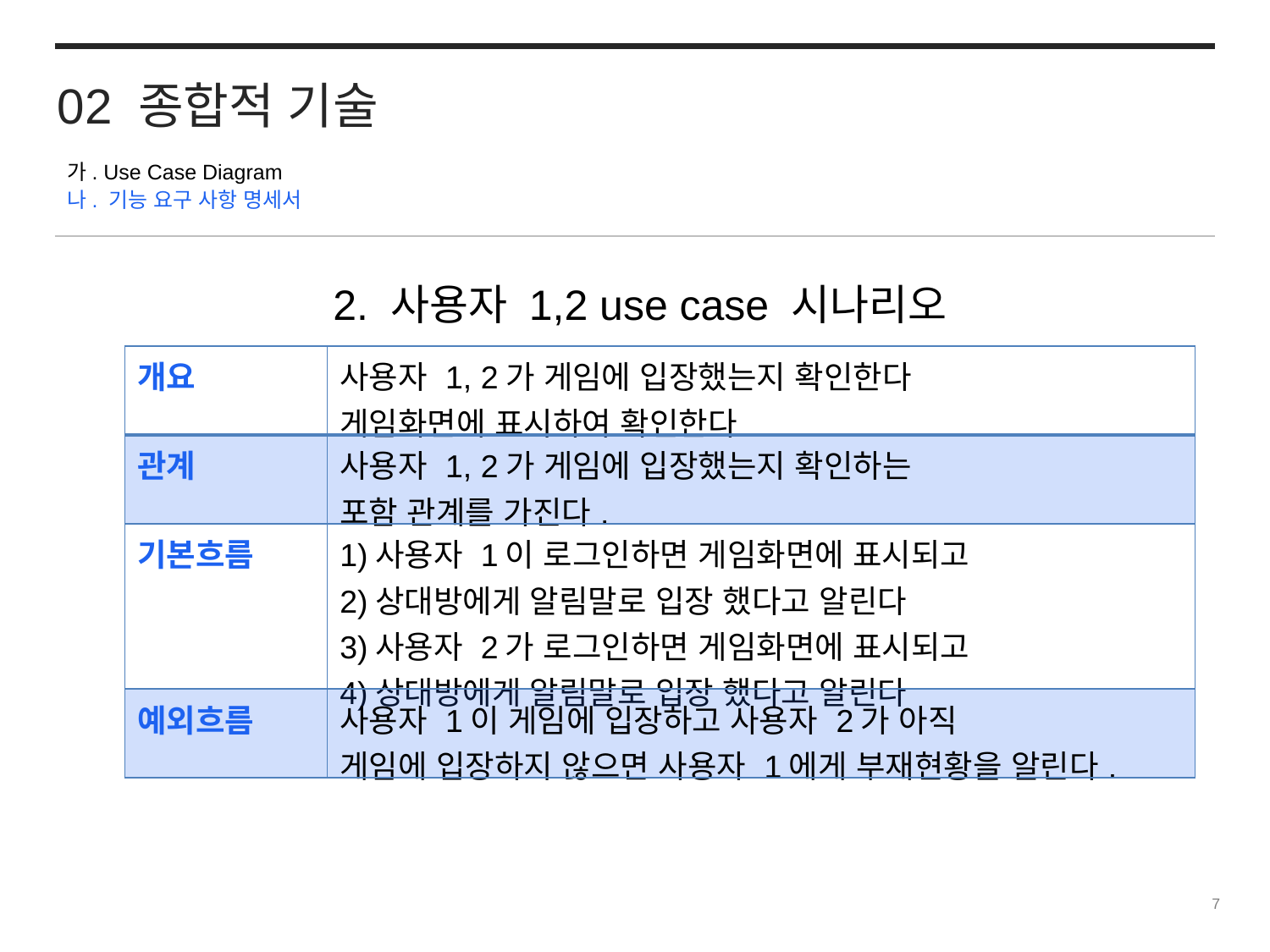

02 종합적 기술
가. Use Case Diagram
나. 기능 요구 사항 명세서
2. 사용자 1,2 use case 시나리오

| 개요 | 사용자 1, 2가 게임에 입장했는지 확인한다 게임화면에 표시하여 확인한다 |
| --- | --- |
| 관계 | 사용자 1, 2가 게임에 입장했는지 확인하는 포함 관계를 가진다. |
| 기본흐름 | 1)사용자 1이 로그인하면 게임화면에 표시되고 2)상대방에게 알림말로 입장 했다고 알린다 3)사용자 2가 로그인하면 게임화면에 표시되고 4)상대방에게 알림말로 입장 했다고 알린다 |
| 예외흐름 | 사용자 1이 게임에 입장하고 사용자 2가 아직 게임에 입장하지 않으면 사용자 1에게 부재현황을 알린다. |